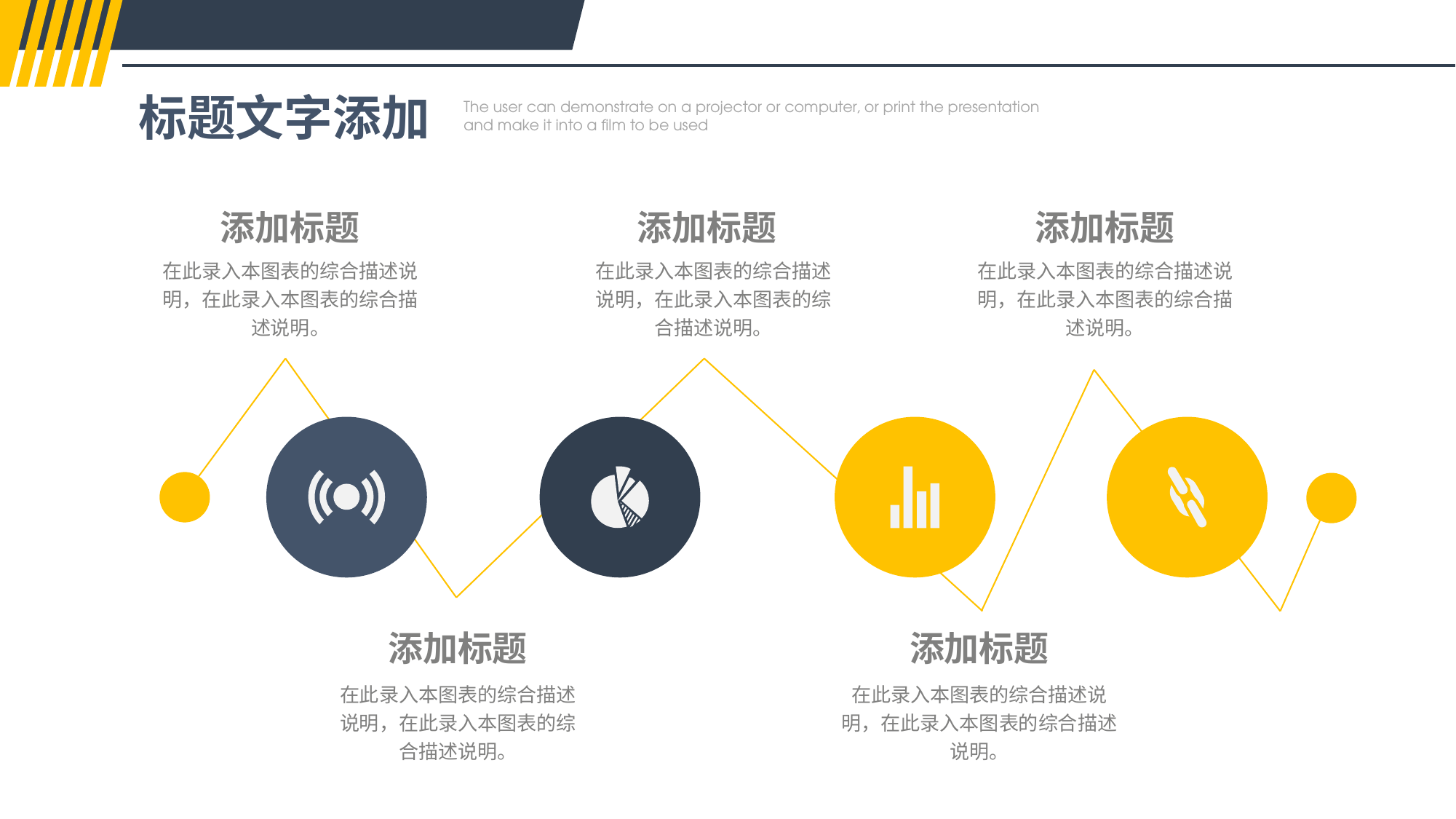

标题文字添加
The user can demonstrate on a projector or computer, or print the presentation and make it into a film to be used
添加标题
添加标题
添加标题
在此录入本图表的综合描述说明，在此录入本图表的综合描述说明。
在此录入本图表的综合描述说明，在此录入本图表的综合描述说明。
在此录入本图表的综合描述说明，在此录入本图表的综合描述说明。

添加标题
添加标题
在此录入本图表的综合描述说明，在此录入本图表的综合描述说明。
在此录入本图表的综合描述说明，在此录入本图表的综合描述说明。